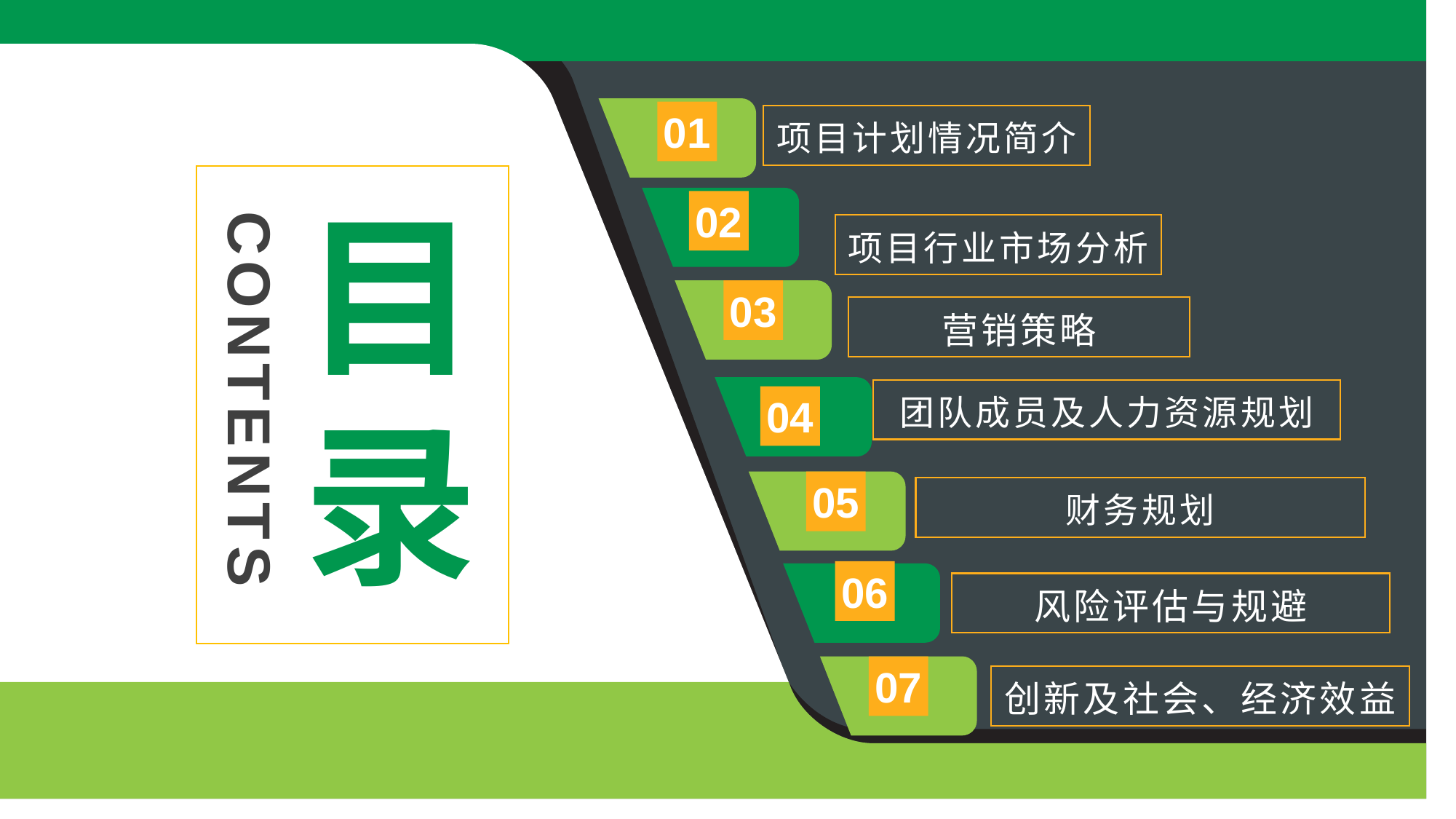

营销策略

01
项目计划情况简介

CONTENTS
目
录
02
项目行业市场分析
03
营销策略
团队成员及人力资源规划
04
05

财务规划
06

风险评估与规避
07

创新及社会、经济效益